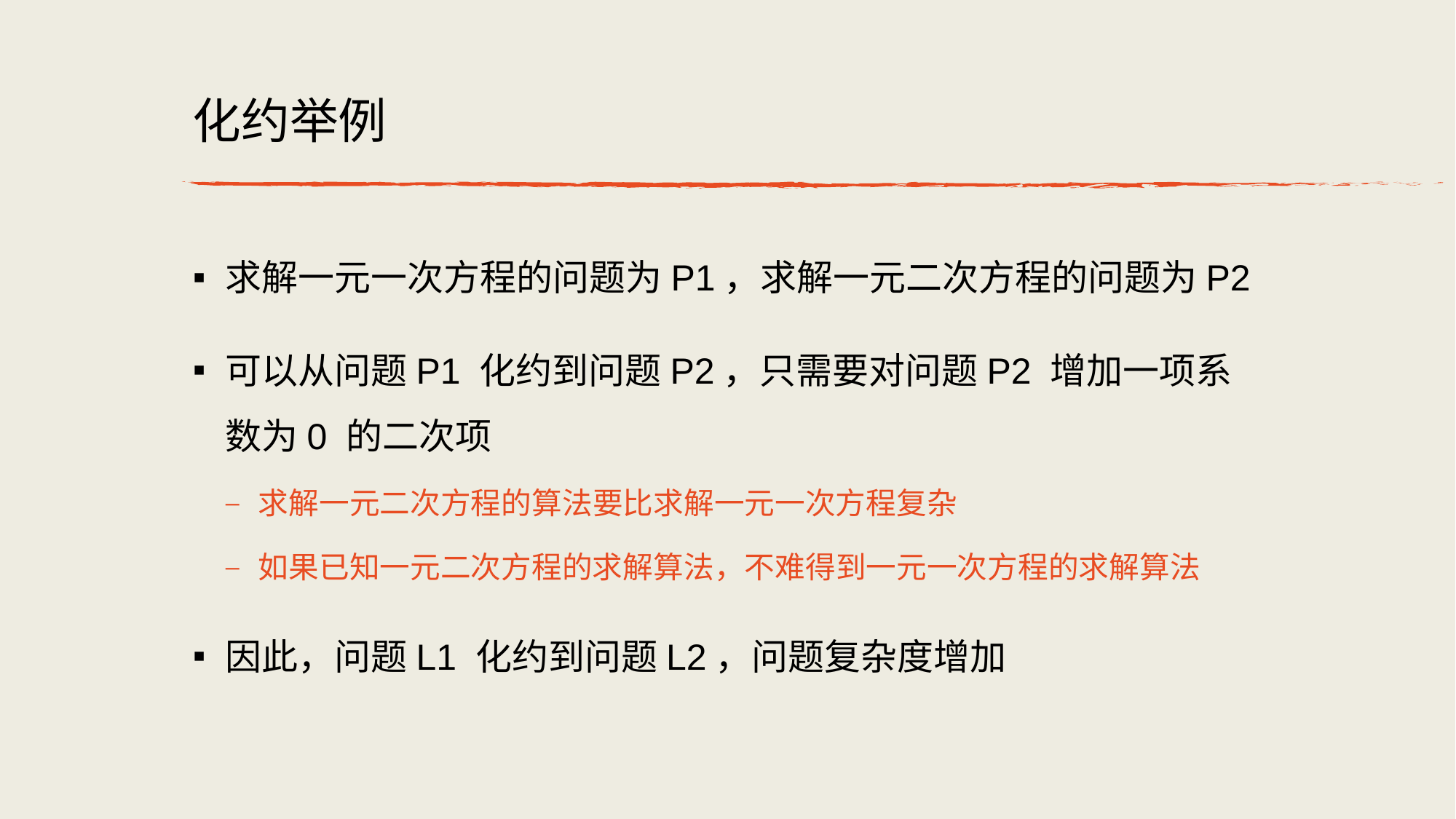

# 化约举例
求解⼀元⼀次⽅程的问题为P1，求解⼀元⼆次⽅程的问题为P2
可以从问题P1 化约到问题P2，只需要对问题P2 增加⼀项系数为0 的⼆次项
求解⼀元⼆次⽅程的算法要⽐求解⼀元⼀次⽅程复杂
如果已知⼀元⼆次⽅程的求解算法，不难得到⼀元⼀次⽅程的求解算法
因此，问题L1 化约到问题L2，问题复杂度增加